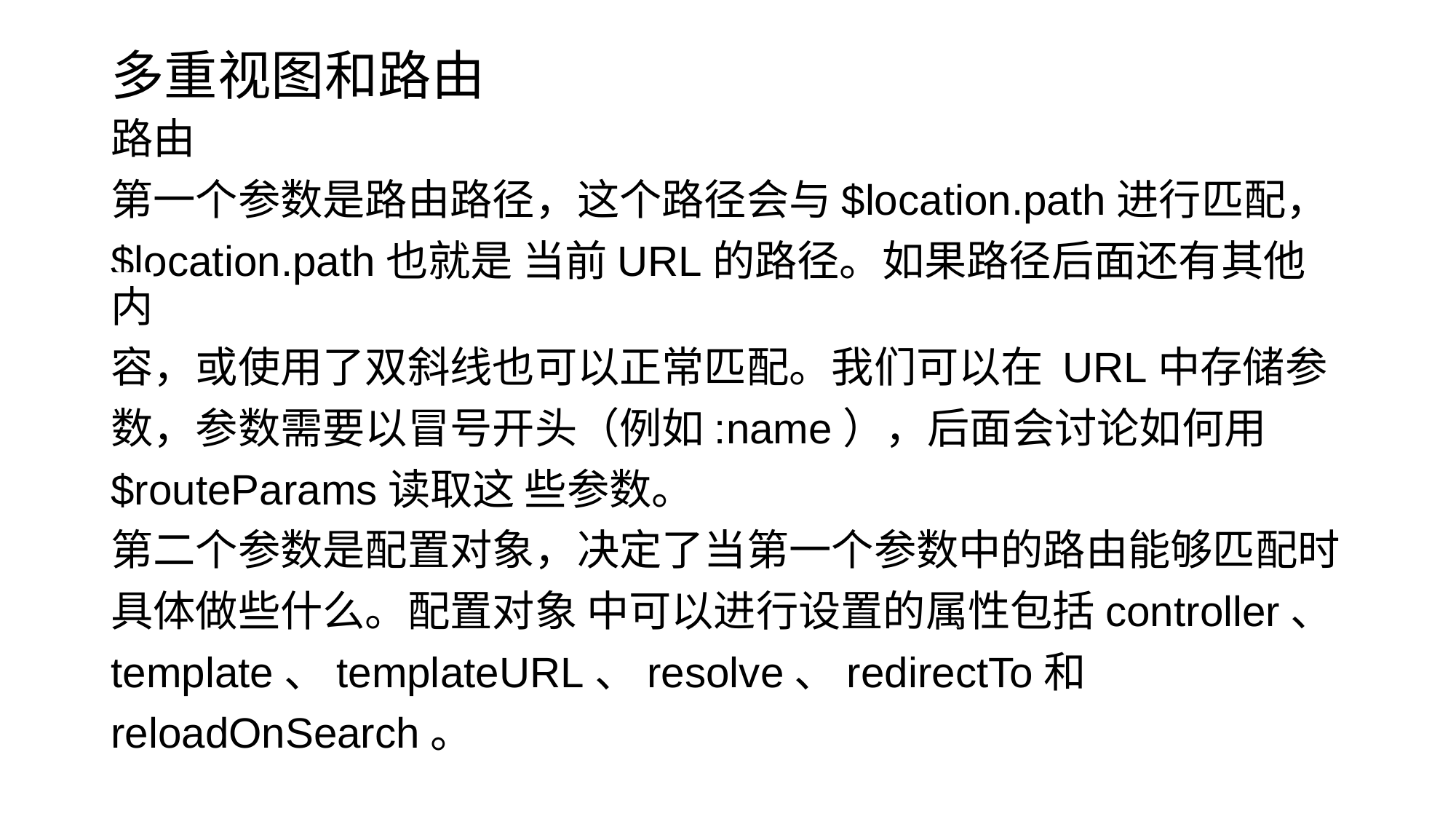

# 多重视图和路由
路由
第一个参数是路由路径，这个路径会与$location.path进行匹配，
$location.path也就是 当前URL的路径。如果路径后面还有其他内
容，或使用了双斜线也可以正常匹配。我们可以在 URL中存储参
数，参数需要以冒号开头（例如:name），后面会讨论如何用
$routeParams读取这 些参数。
第二个参数是配置对象，决定了当第一个参数中的路由能够匹配时
具体做些什么。配置对象 中可以进行设置的属性包括controller、
template、templateURL、resolve、redirectTo和
reloadOnSearch。